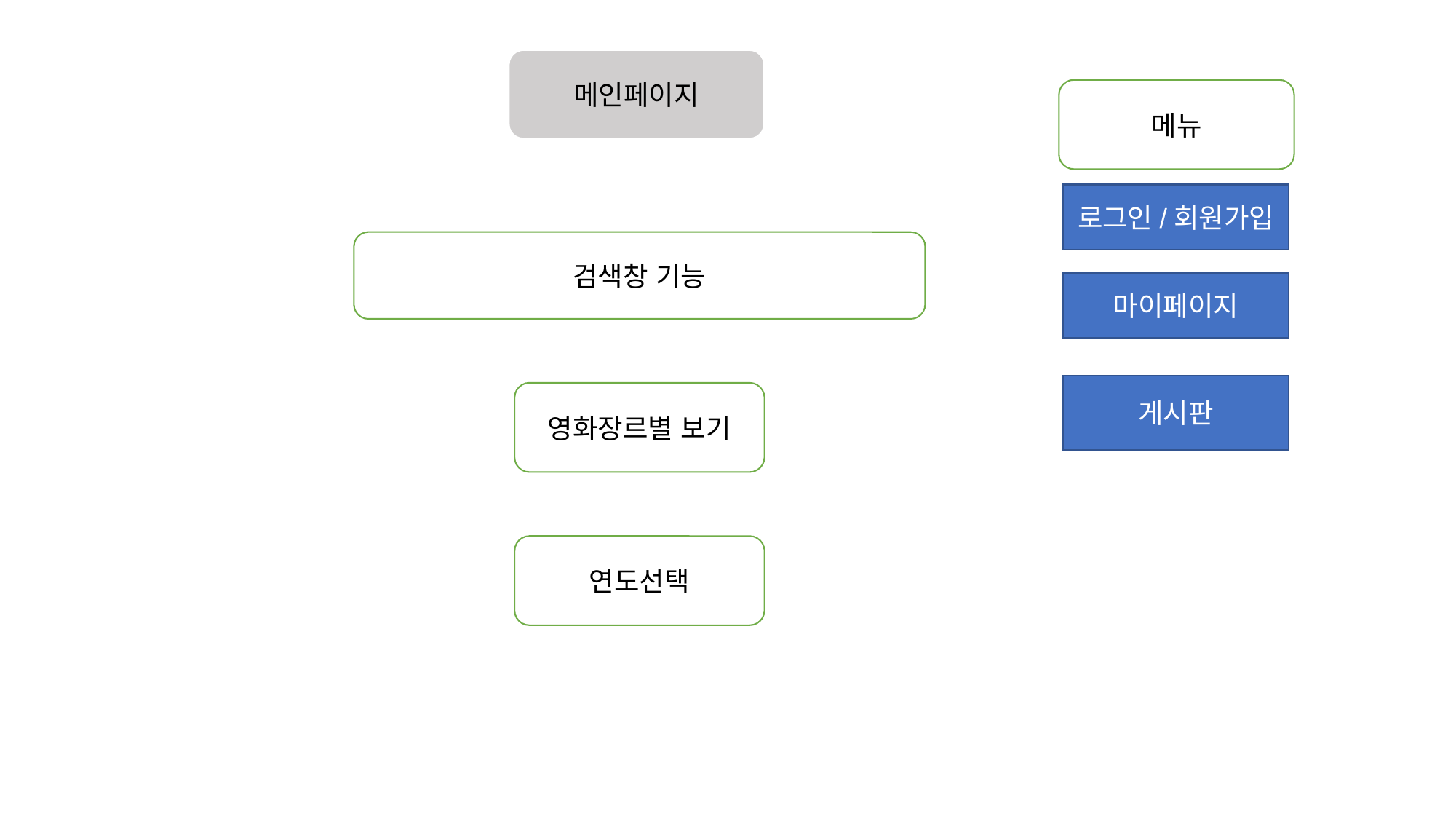

메인페이지
메뉴
로그인/회원가입
검색창 기능
마이페이지
게시판
영화장르별 보기
연도선택